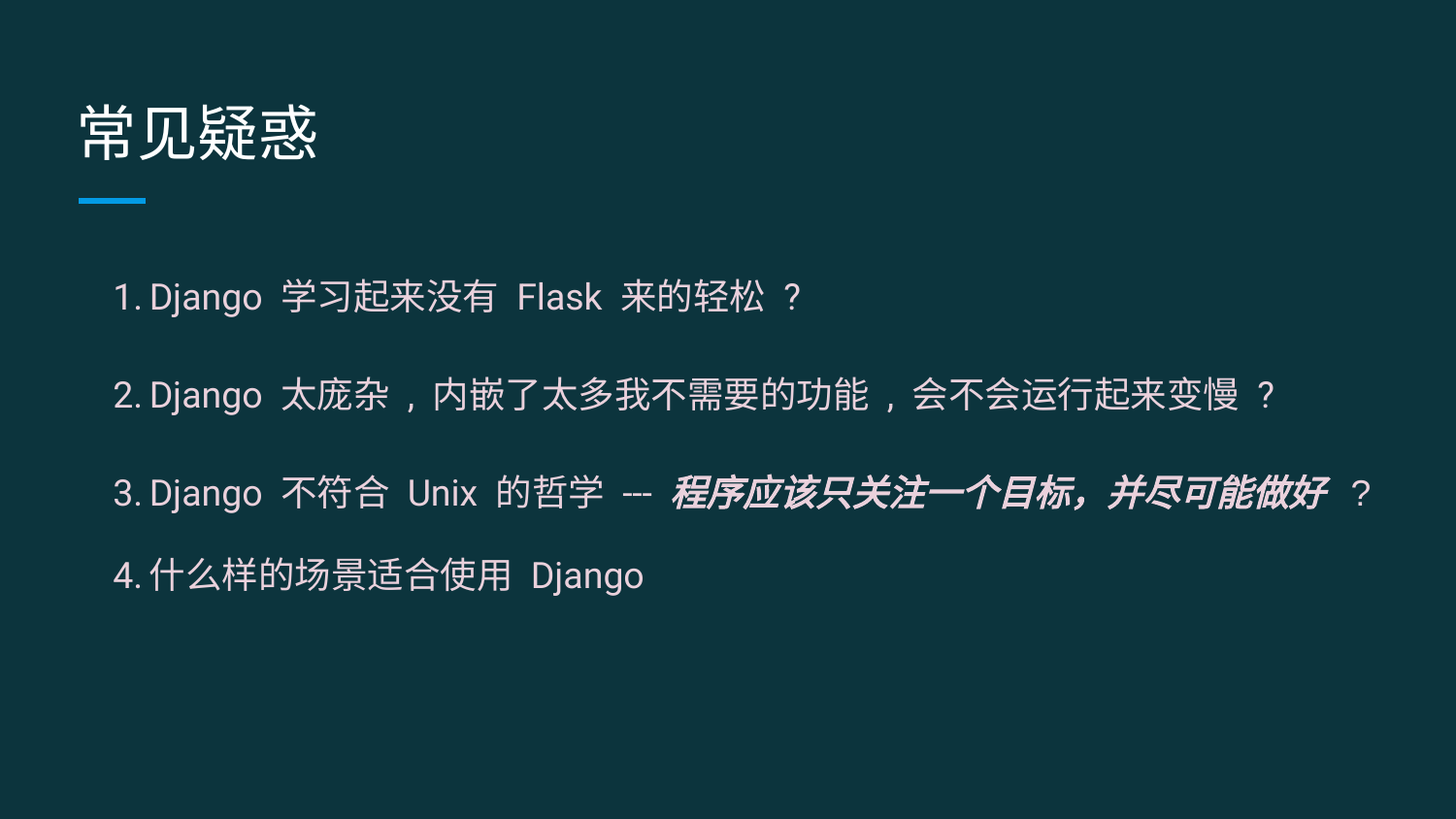

# 常见疑惑
Django 学习起来没有 Flask 来的轻松 ?
Django 太庞杂 , 内嵌了太多我不需要的功能 , 会不会运行起来变慢 ?
Django 不符合 Unix 的哲学 --- 程序应该只关注一个目标，并尽可能做好  ?
什么样的场景适合使用 Django